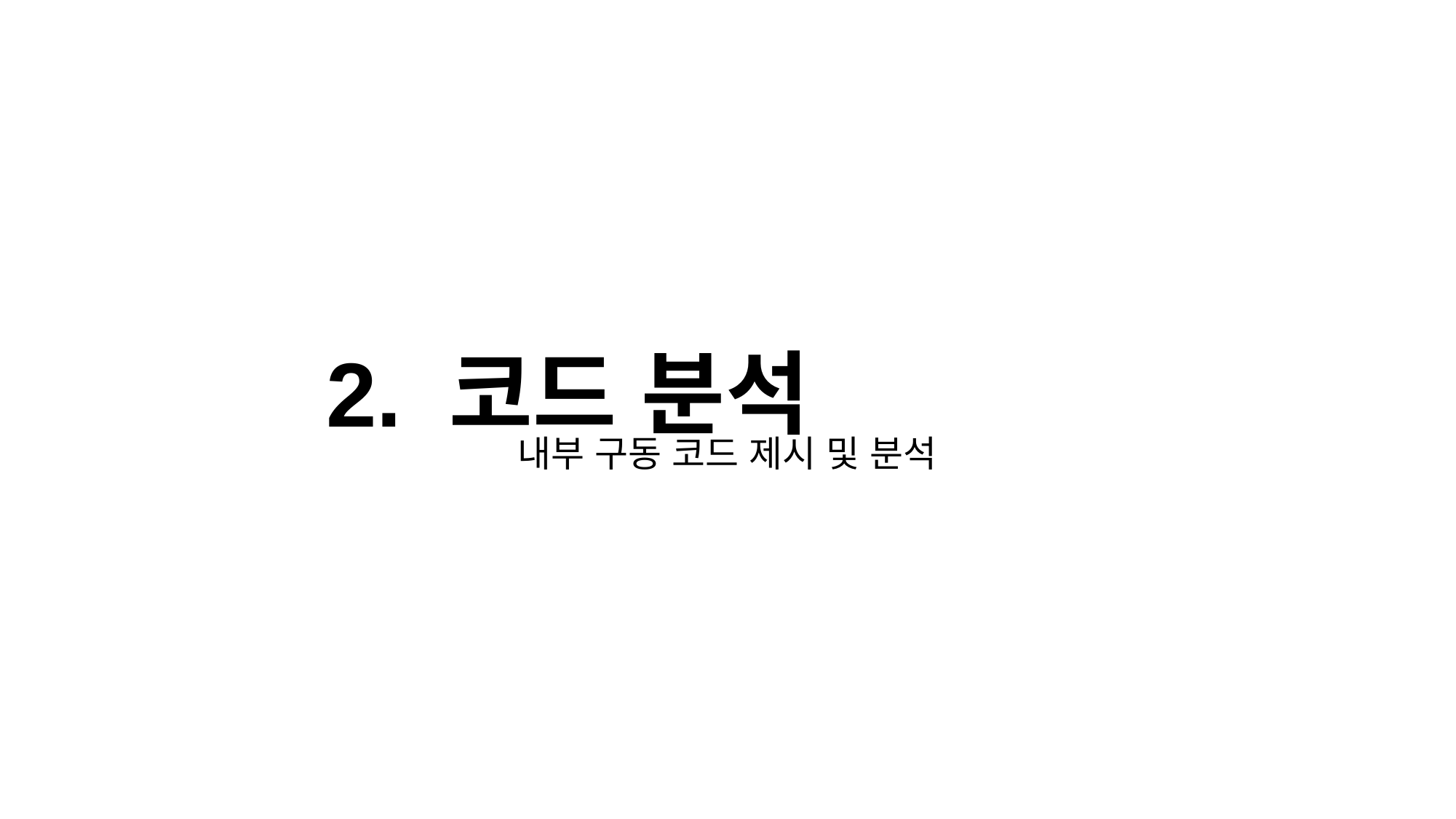

# 2. 코드 분석
내부 구동 코드 제시 및 분석